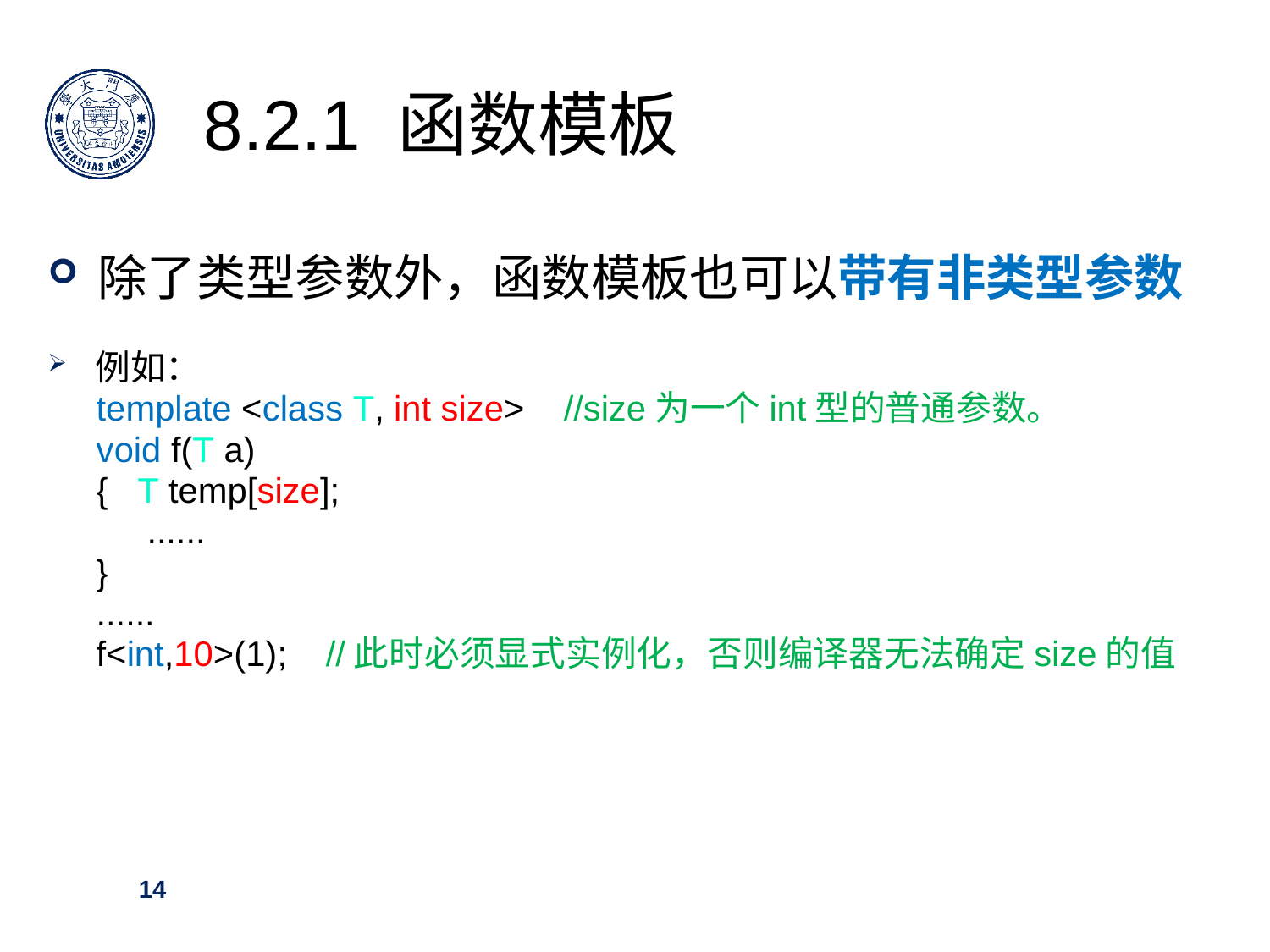

8.2.1 函数模板
除了类型参数外，函数模板也可以带有非类型参数

例如：
     template <class T, int size>    //size为一个int型的普通参数。
     void f(T a)
     {   T temp[size];
	     ......
     }
     ......
     f<int,10>(1);    //此时必须显式实例化，否则编译器无法确定size的值
14